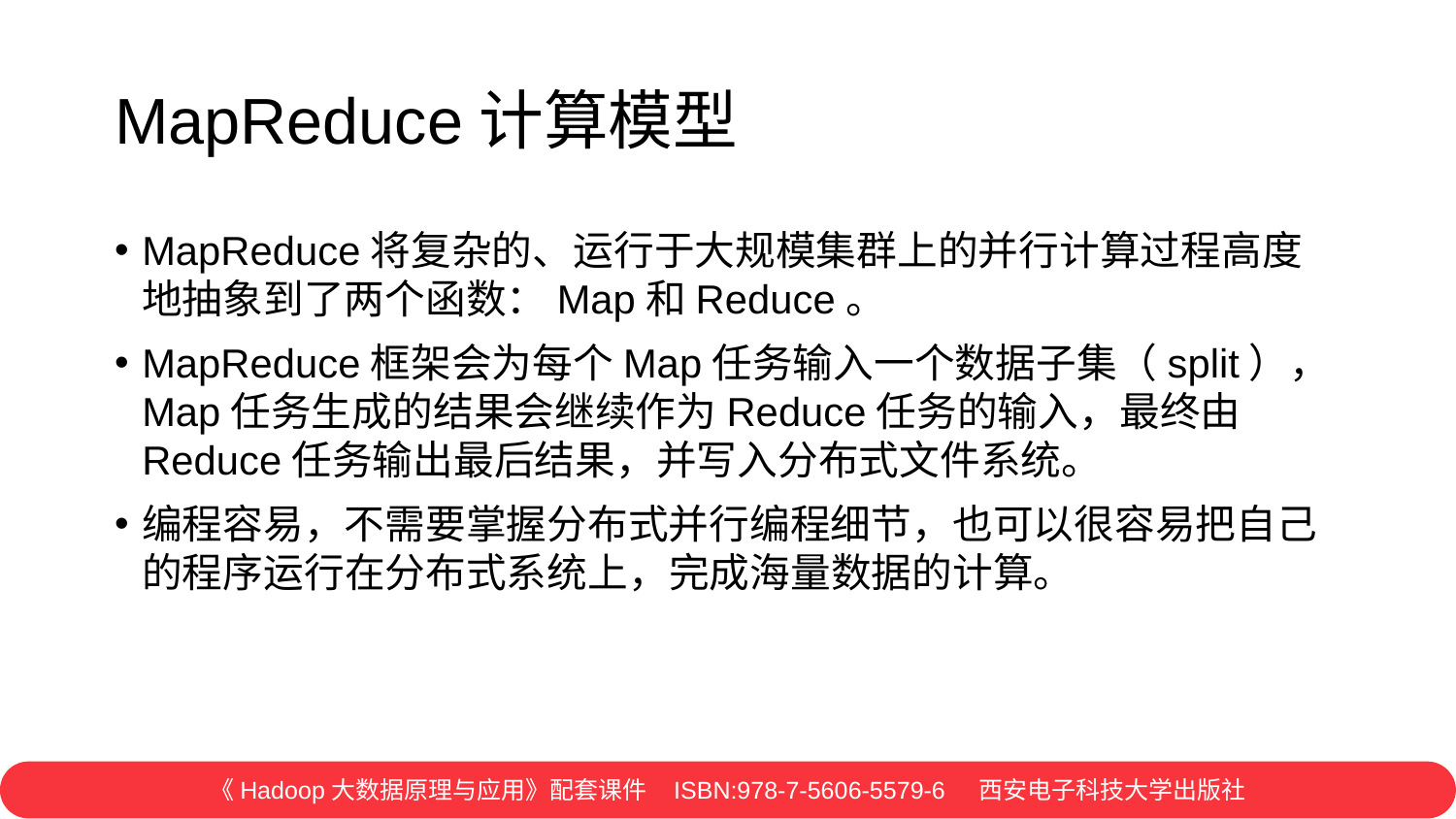

# MapReduce计算模型
MapReduce将复杂的、运行于大规模集群上的并行计算过程高度地抽象到了两个函数：Map和Reduce。
MapReduce框架会为每个Map任务输入一个数据子集（split），Map任务生成的结果会继续作为Reduce任务的输入，最终由Reduce任务输出最后结果，并写入分布式文件系统。
编程容易，不需要掌握分布式并行编程细节，也可以很容易把自己的程序运行在分布式系统上，完成海量数据的计算。